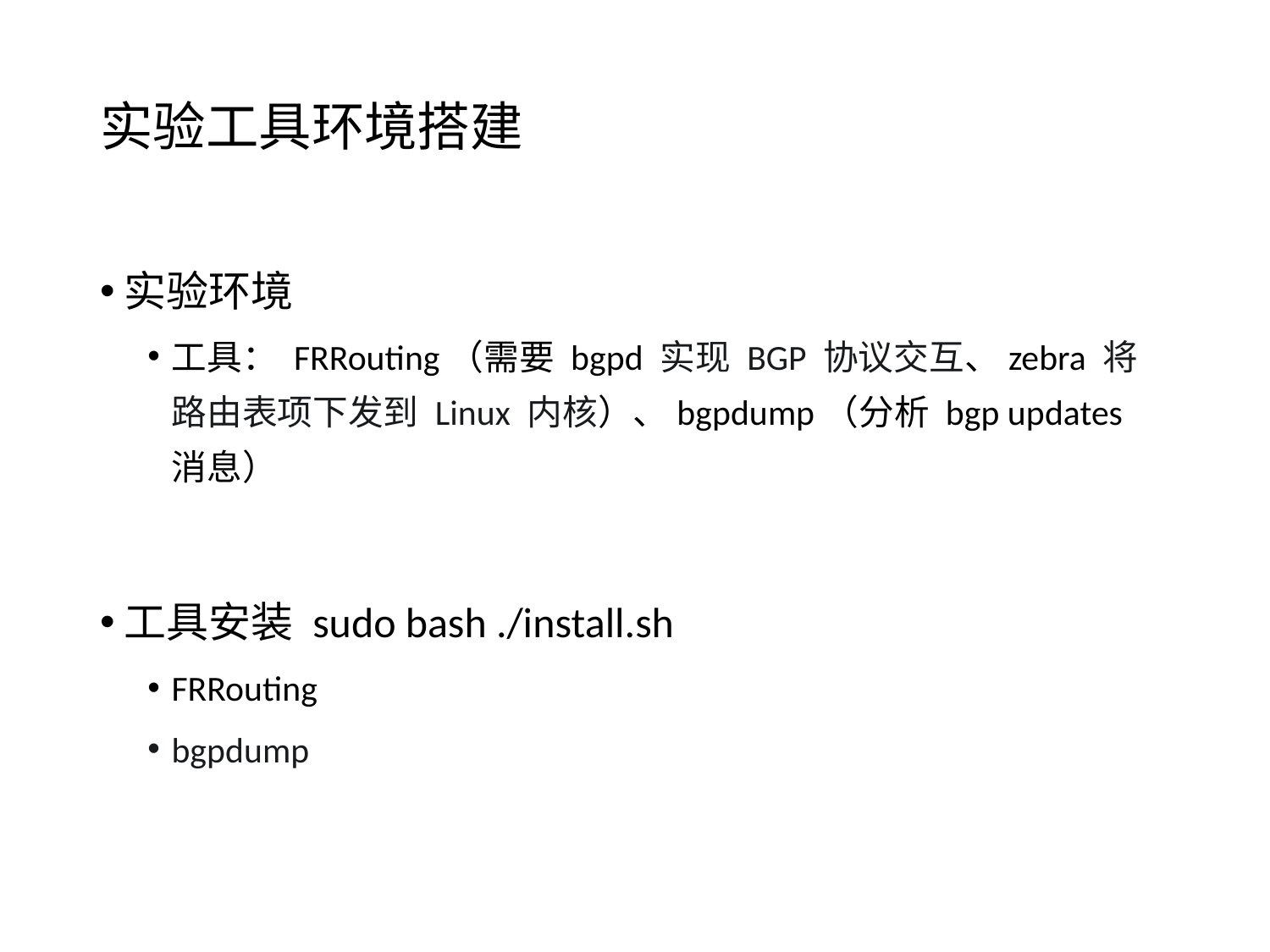

# 实验工具环境搭建
实验环境
工具： FRRouting（需要 bgpd 实现 BGP 协议交互、zebra 将路由表项下发到 Linux 内核）、bgpdump（分析 bgp updates 消息）

工具安装 sudo bash ./install.sh
FRRouting
bgpdump

26